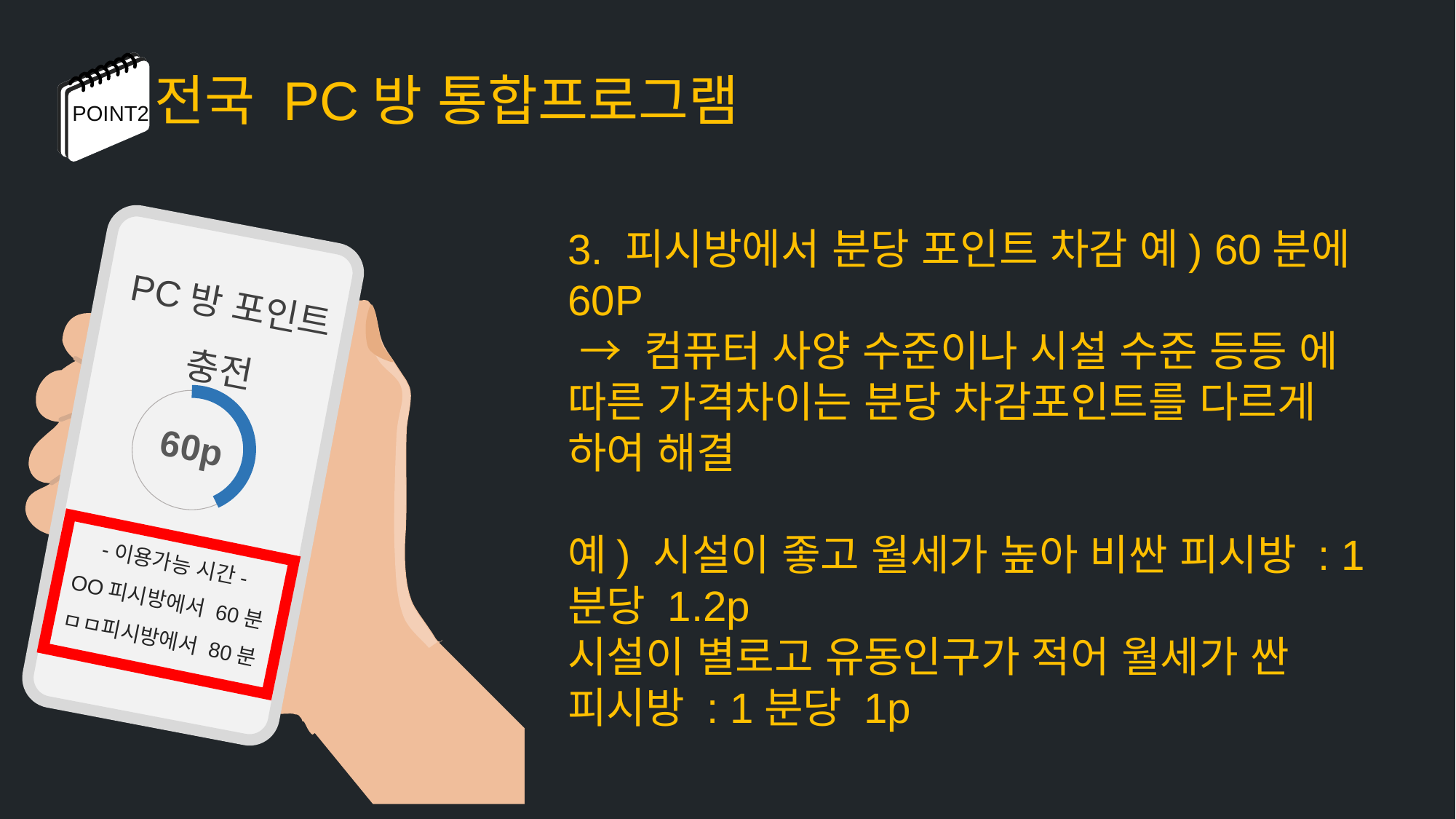

전국 PC방 통합프로그램

POINT2
3. 피시방에서 분당 포인트 차감 예) 60분에 60P
 → 컴퓨터 사양 수준이나 시설 수준 등등 에 따른 가격차이는 분당 차감포인트를 다르게 하여 해결

예) 시설이 좋고 월세가 높아 비싼 피시방 : 1분당 1.2p
시설이 별로고 유동인구가 적어 월세가 싼 피시방 : 1분당 1p

PC방 포인트
충전

60p
-이용가능 시간-
OO피시방에서 60분
ㅁㅁ피시방에서 80분

▲기타